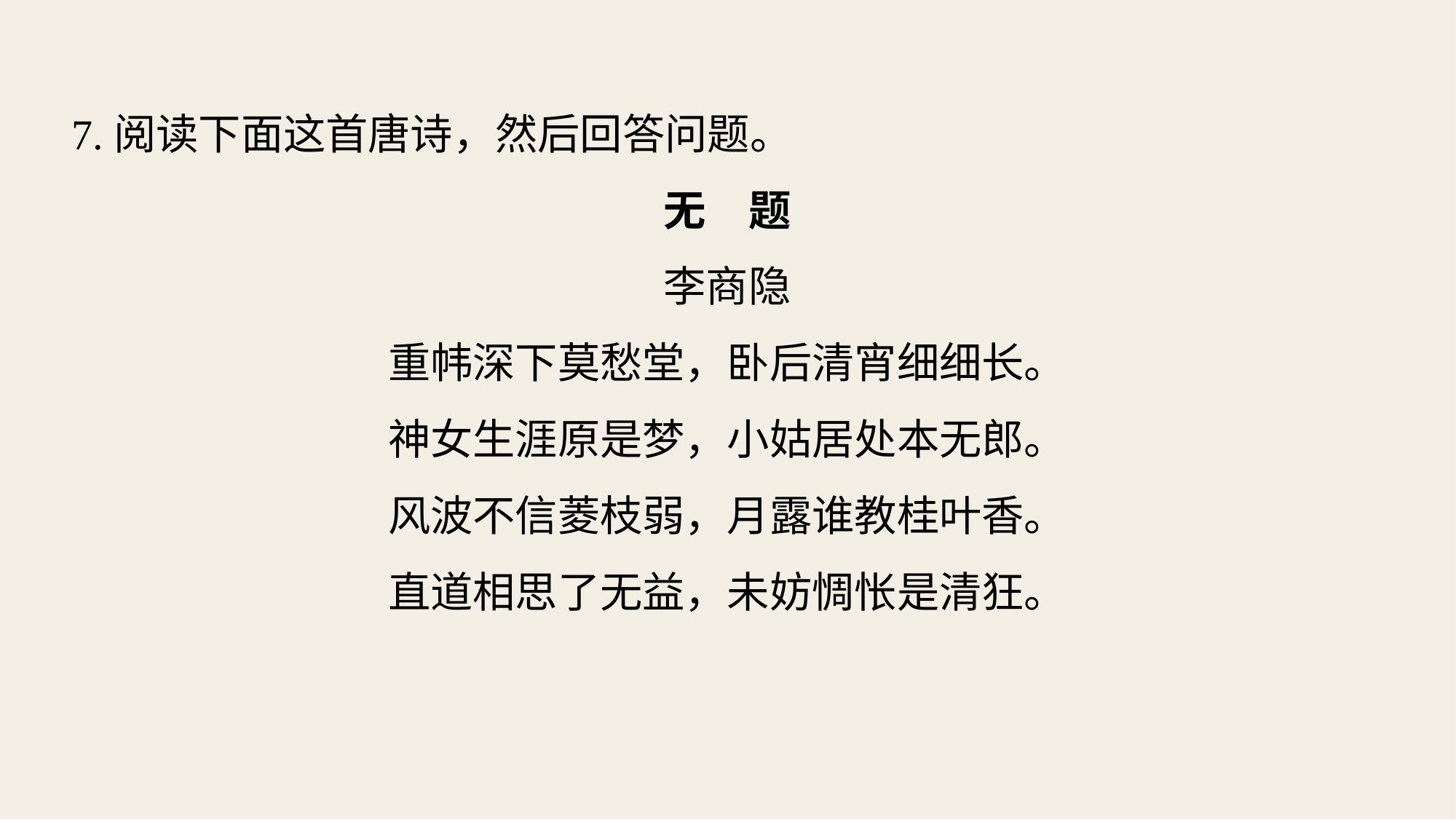

7.阅读下面这首唐诗，然后回答问题。
无　题
李商隐
重帏深下莫愁堂，卧后清宵细细长。
神女生涯原是梦，小姑居处本无郎。
风波不信菱枝弱，月露谁教桂叶香。
直道相思了无益，未妨惆怅是清狂。